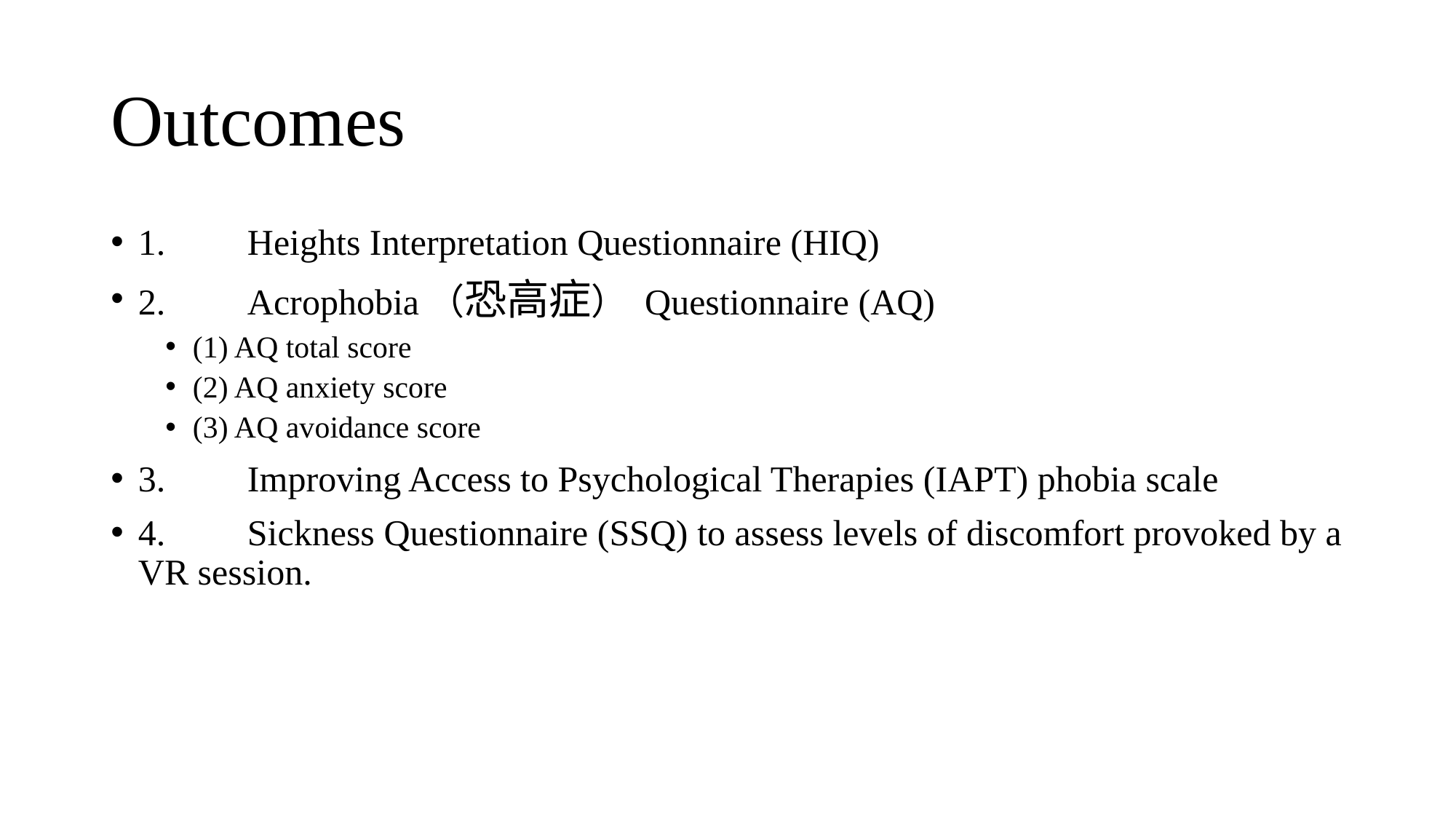

# Outcomes
1.	Heights Interpretation Questionnaire (HIQ)
2. 	Acrophobia（恐高症） Questionnaire (AQ)
(1) AQ total score
(2) AQ anxiety score
(3) AQ avoidance score
3.	Improving Access to Psychological Therapies (IAPT) phobia scale
4.	Sickness Questionnaire (SSQ) to assess levels of discomfort provoked by a VR session.